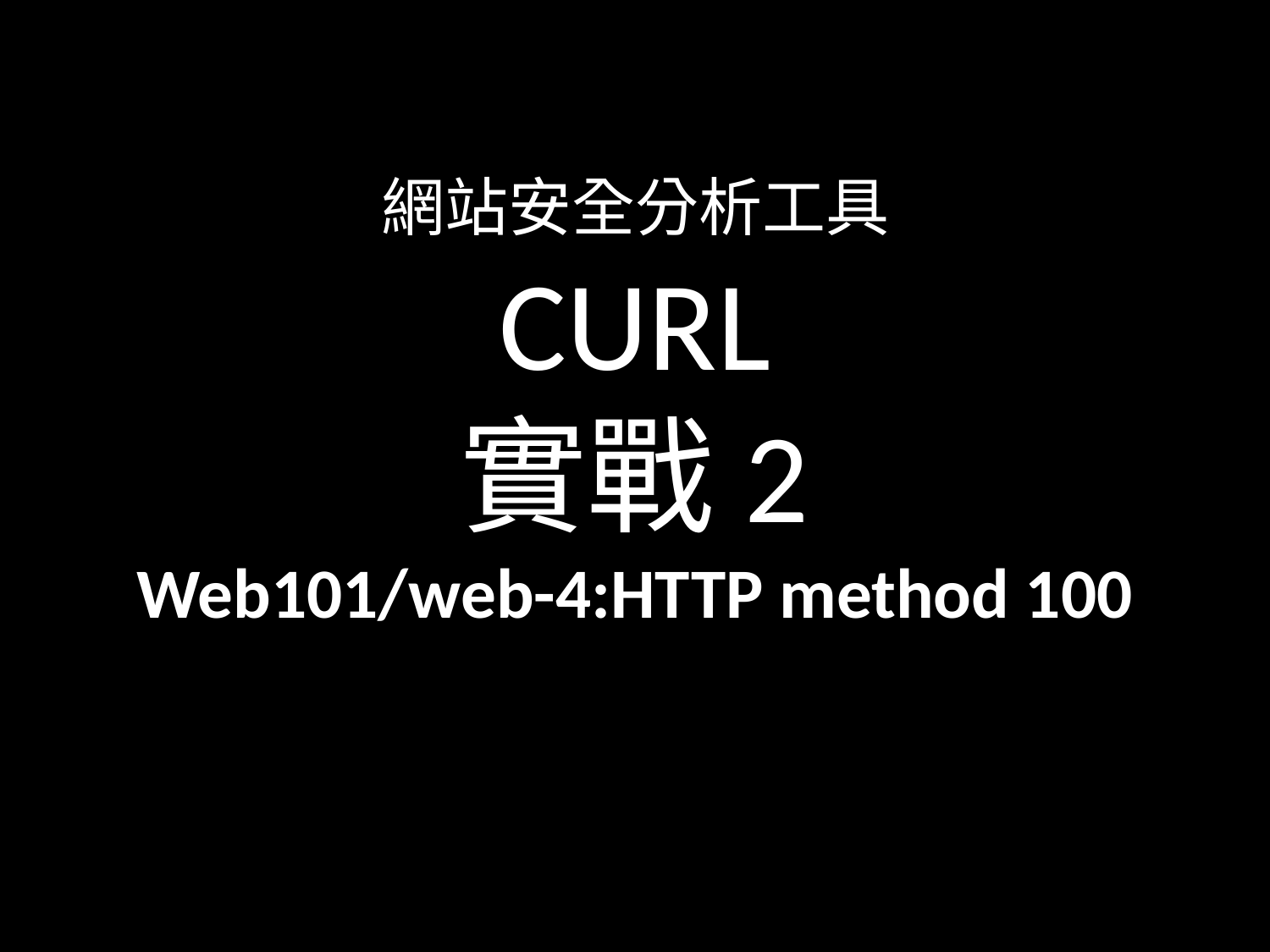

網站安全分析工具
CURL
實戰2
Web101/web-4:HTTP method 100

#